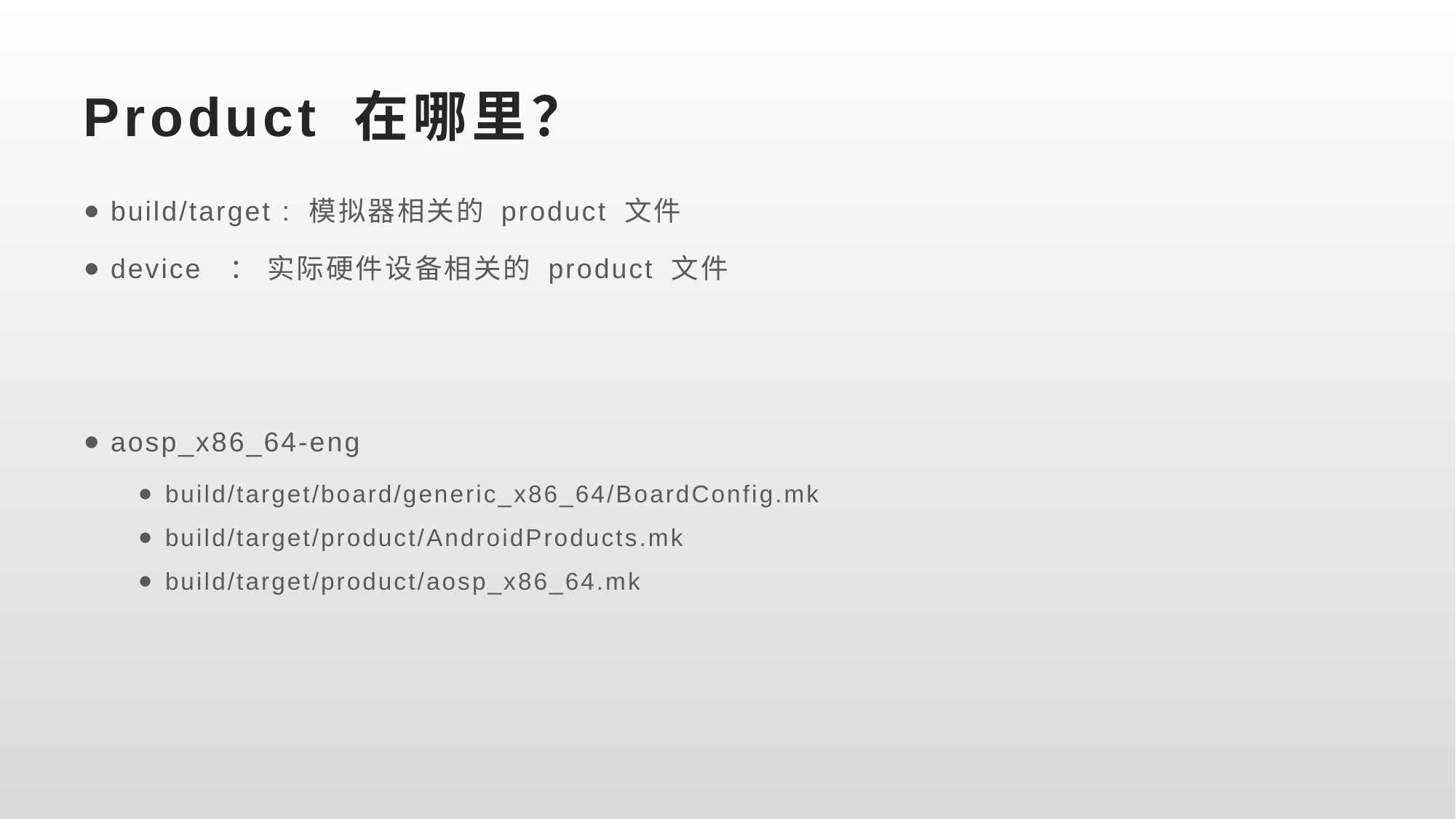

# Product 在哪里？
build/target : 模拟器相关的 product 文件
device  ： 实际硬件设备相关的 product 文件

aosp_x86_64-eng
build/target/board/generic_x86_64/BoardConfig.mk
build/target/product/AndroidProducts.mk
build/target/product/aosp_x86_64.mk